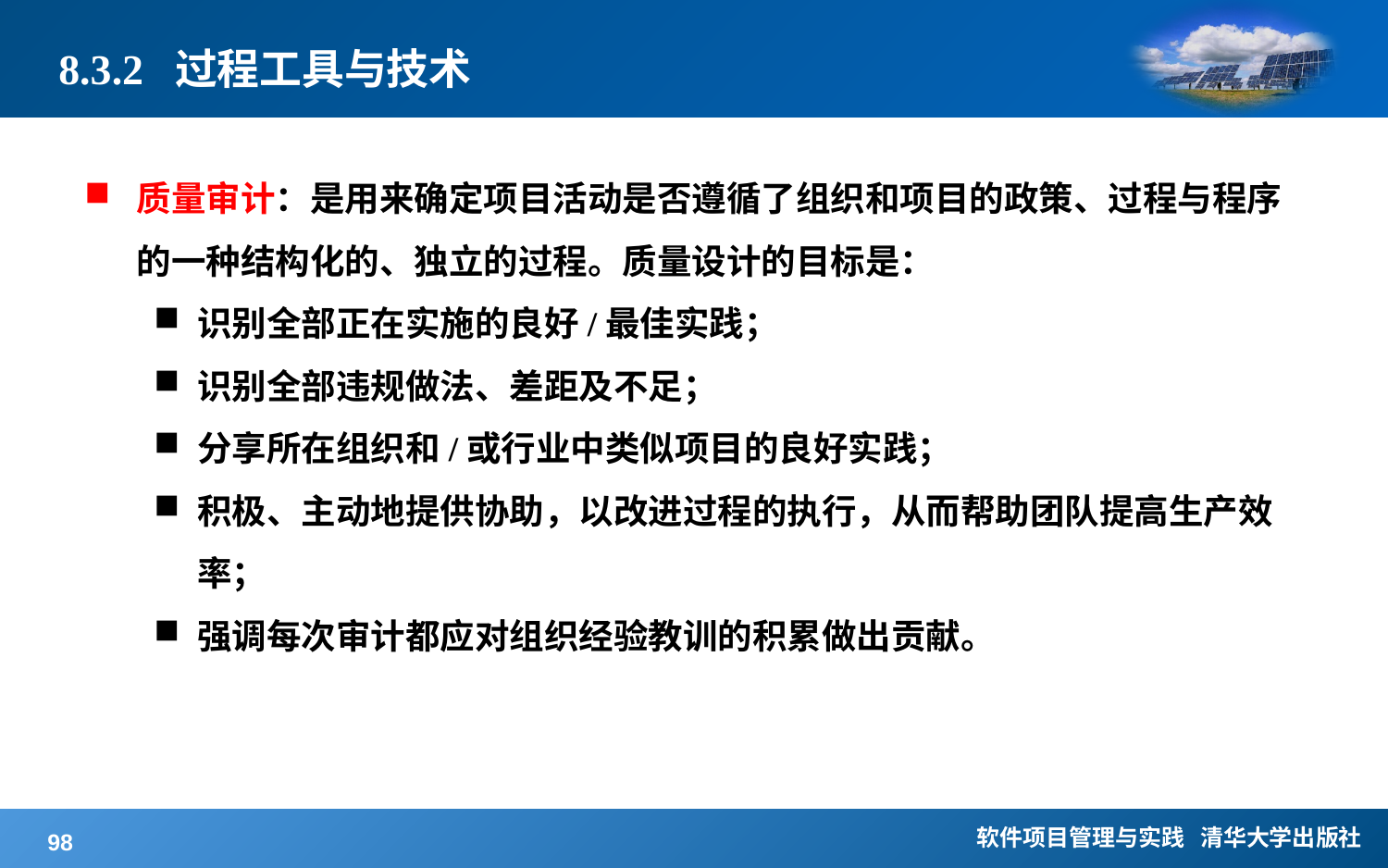

# 8.3.2  过程工具与技术
质量审计：是用来确定项目活动是否遵循了组织和项目的政策、过程与程序的一种结构化的、独立的过程。质量设计的目标是：
识别全部正在实施的良好/最佳实践；
识别全部违规做法、差距及不足；
分享所在组织和/或行业中类似项目的良好实践；
积极、主动地提供协助，以改进过程的执行，从而帮助团队提高生产效率；
强调每次审计都应对组织经验教训的积累做出贡献。